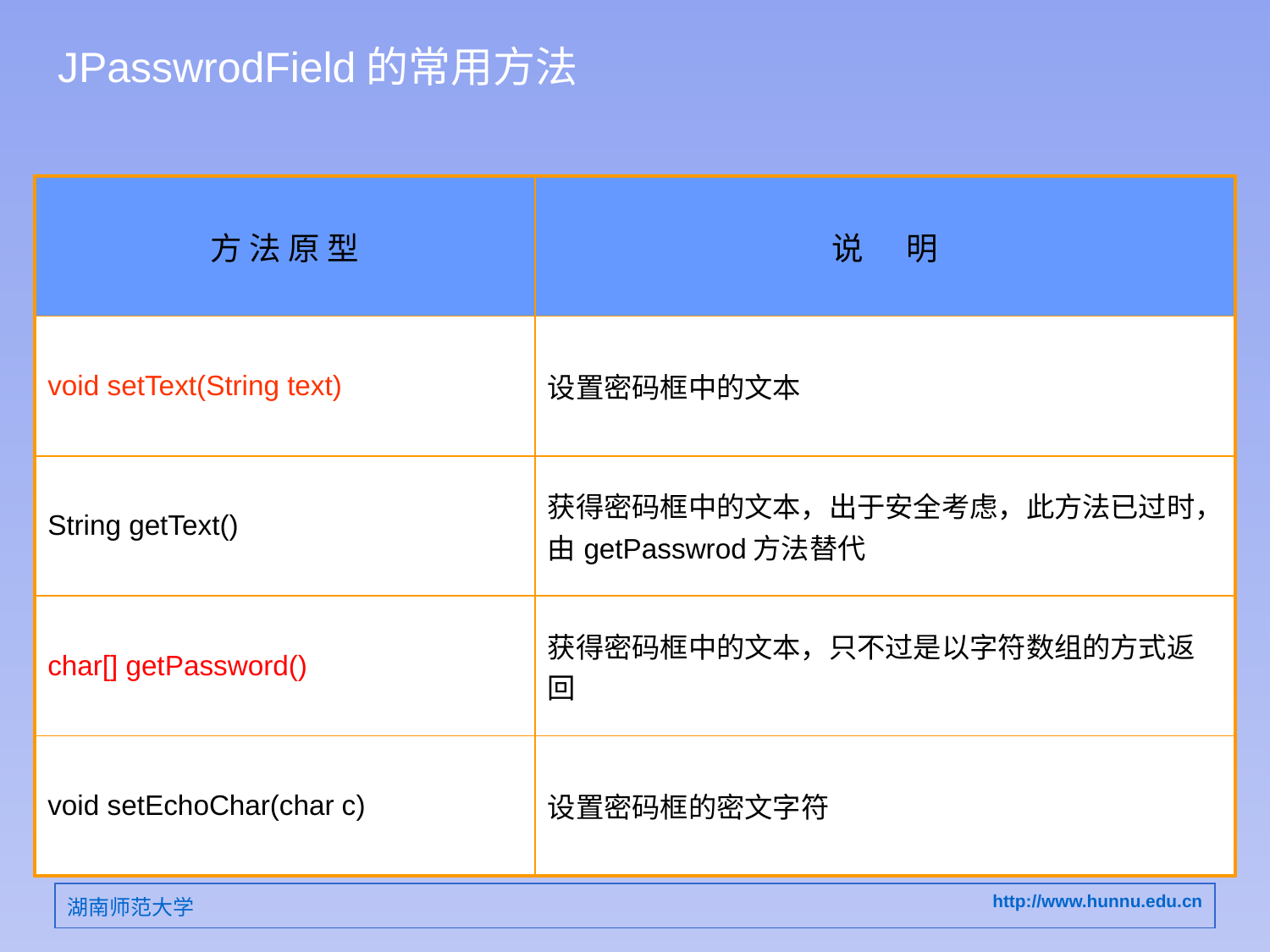

# JPasswrodField的常用方法
| 方 法 原 型 | 说 明 |
| --- | --- |
| void setText(String text) | 设置密码框中的文本 |
| String getText() | 获得密码框中的文本，出于安全考虑，此方法已过时，由getPasswrod方法替代 |
| char[] getPassword() | 获得密码框中的文本，只不过是以字符数组的方式返回 |
| void setEchoChar(char c) | 设置密码框的密文字符 |